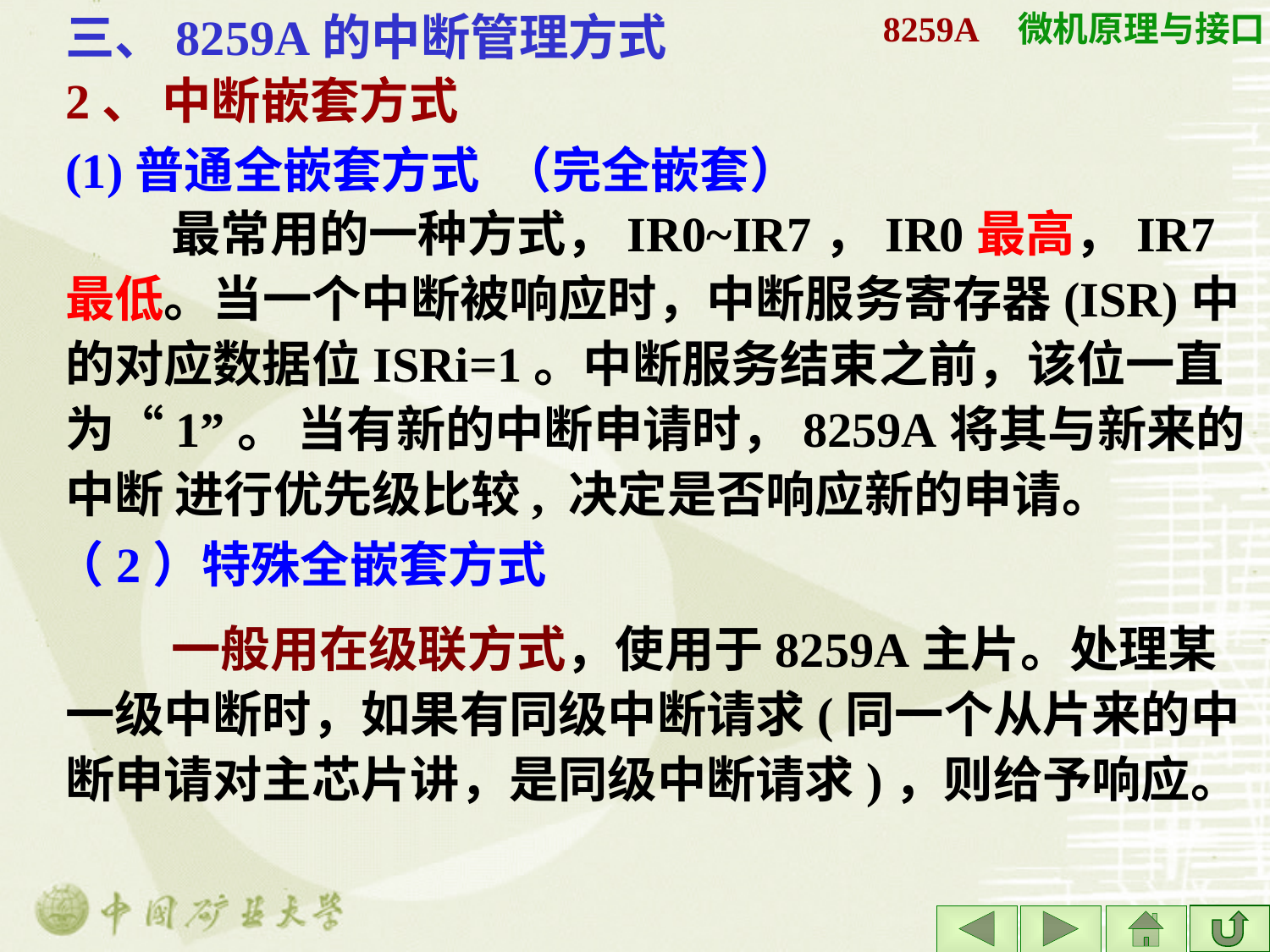

三、8259A的中断管理方式
2、 中断嵌套方式
# 8259A
(1)普通全嵌套方式  （完全嵌套）
最常用的一种方式，IR0~IR7，IR0最高，IR7最低。当一个中断被响应时，中断服务寄存器(ISR)中的对应数据位ISRi=1。中断服务结束之前，该位一直为“1”。 当有新的中断申请时，8259A将其与新来的中断 进行优先级比较, 决定是否响应新的申请。
（2）特殊全嵌套方式
一般用在级联方式，使用于8259A主片。处理某一级中断时，如果有同级中断请求(同一个从片来的中断申请对主芯片讲，是同级中断请求)，则给予响应。